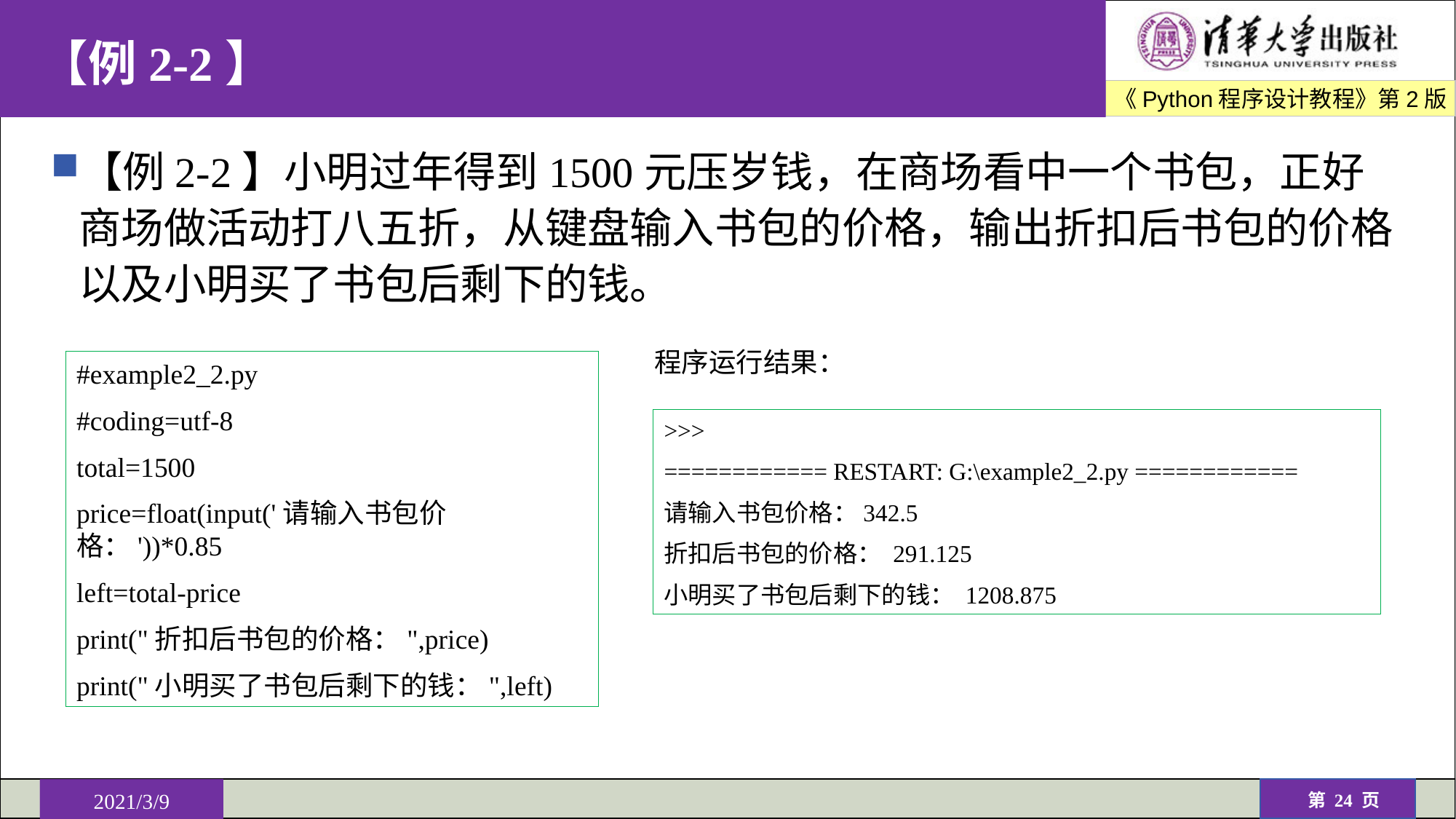

# 【例2-2】
【例2-2】小明过年得到1500元压岁钱，在商场看中一个书包，正好商场做活动打八五折，从键盘输入书包的价格，输出折扣后书包的价格以及小明买了书包后剩下的钱。
程序运行结果：
#example2_2.py
#coding=utf-8
total=1500
price=float(input('请输入书包价格：'))*0.85
left=total-price
print("折扣后书包的价格：",price)
print("小明买了书包后剩下的钱：",left)
>>>
============ RESTART: G:\example2_2.py ============
请输入书包价格：342.5
折扣后书包的价格： 291.125
小明买了书包后剩下的钱： 1208.875